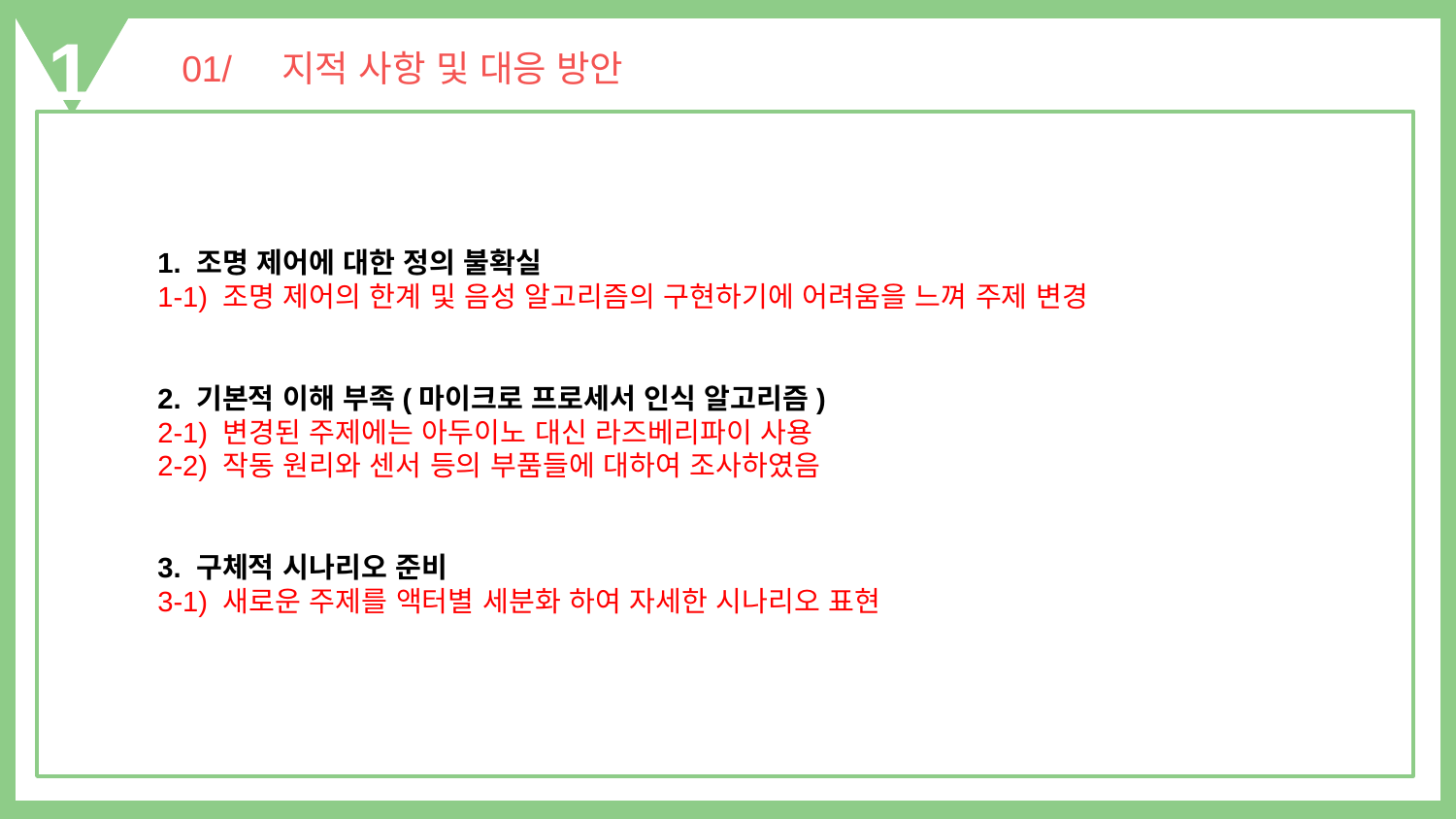

1
01/    지적 사항 및 대응 방안
1. 조명 제어에 대한 정의 불확실
1-1) 조명 제어의 한계 및 음성 알고리즘의 구현하기에 어려움을 느껴 주제 변경

2. 기본적 이해 부족(마이크로 프로세서 인식 알고리즘)
2-1) 변경된 주제에는 아두이노 대신 라즈베리파이 사용
2-2) 작동 원리와 센서 등의 부품들에 대하여 조사하였음

3. 구체적 시나리오 준비
3-1) 새로운 주제를 액터별 세분화 하여 자세한 시나리오 표현